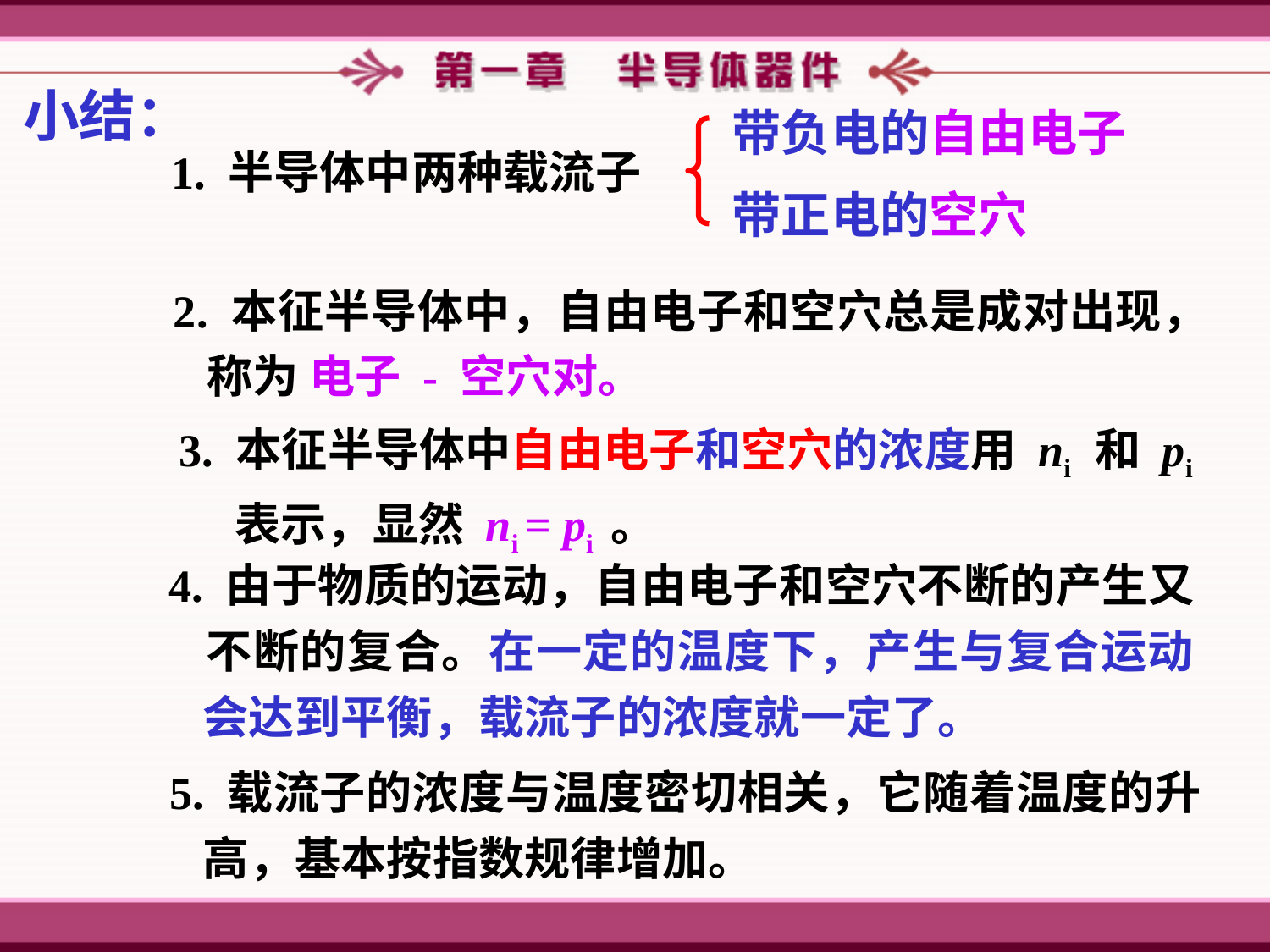

小结：
带负电的自由电子

带正电的空穴
1. 半导体中两种载流子
　　2. 本征半导体中，自由电子和空穴总是成对出现，　　　称为 电子 - 空穴对。
　　3. 本征半导体中自由电子和空穴的浓度用 ni  和 pi 　　　　　　表示，显然 ni = pi 。
　　4. 由于物质的运动，自由电子和空穴不断的产生又　　　不断的复合。在一定的温度下，产生与复合运动　　　会达到平衡，载流子的浓度就一定了。
　　5. 载流子的浓度与温度密切相关，它随着温度的升　　　高，基本按指数规律增加。